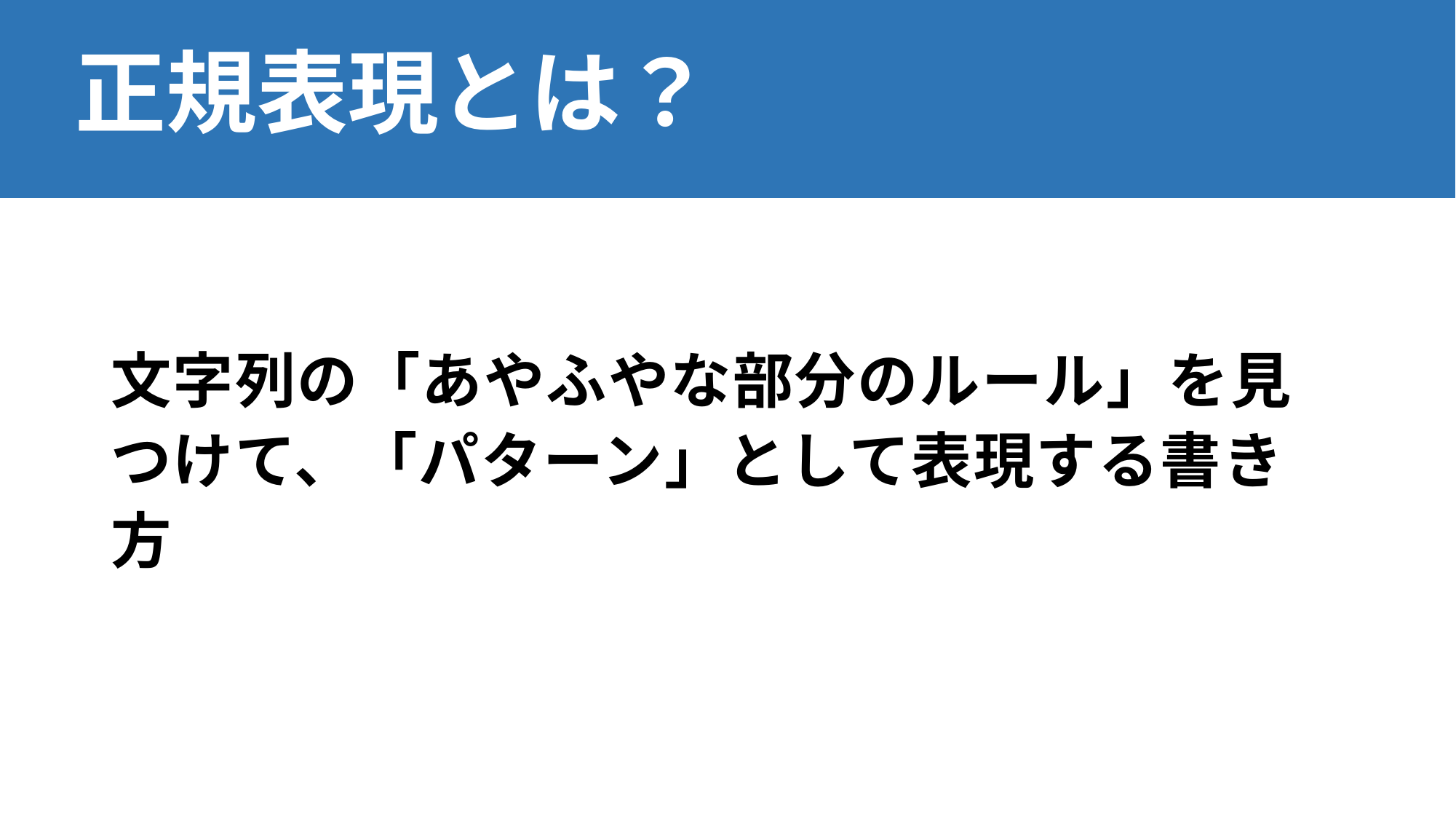

# 正規表現とは？
文字列の「あやふやな部分のルール」を見つけて、「パターン」として表現する書き方